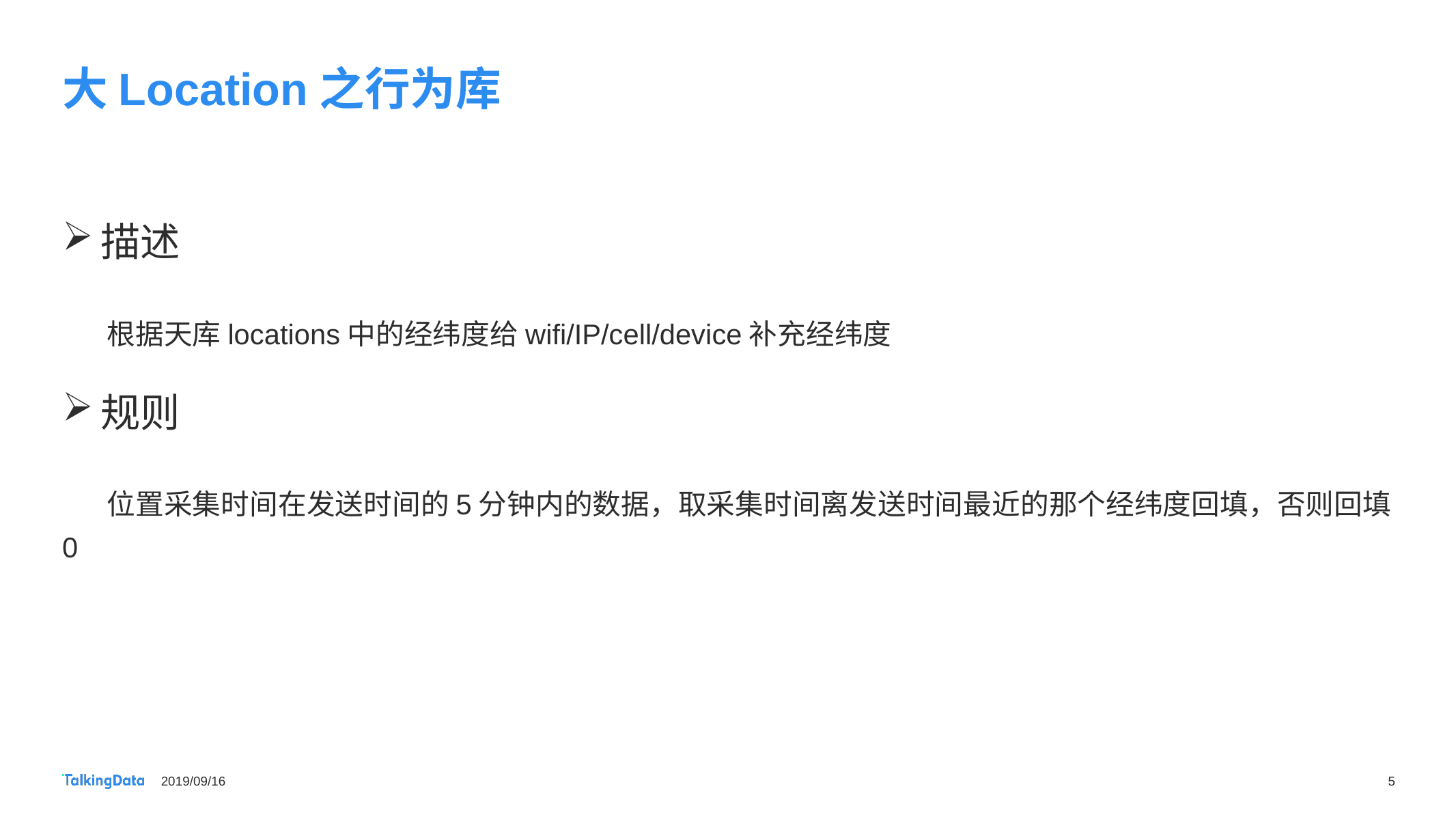

# 大Location之行为库

描述

      根据天库locations中的经纬度给wifi/IP/cell/device补充经纬度

规则

      位置采集时间在发送时间的5分钟内的数据，取采集时间离发送时间最近的那个经纬度回填，否则回填0